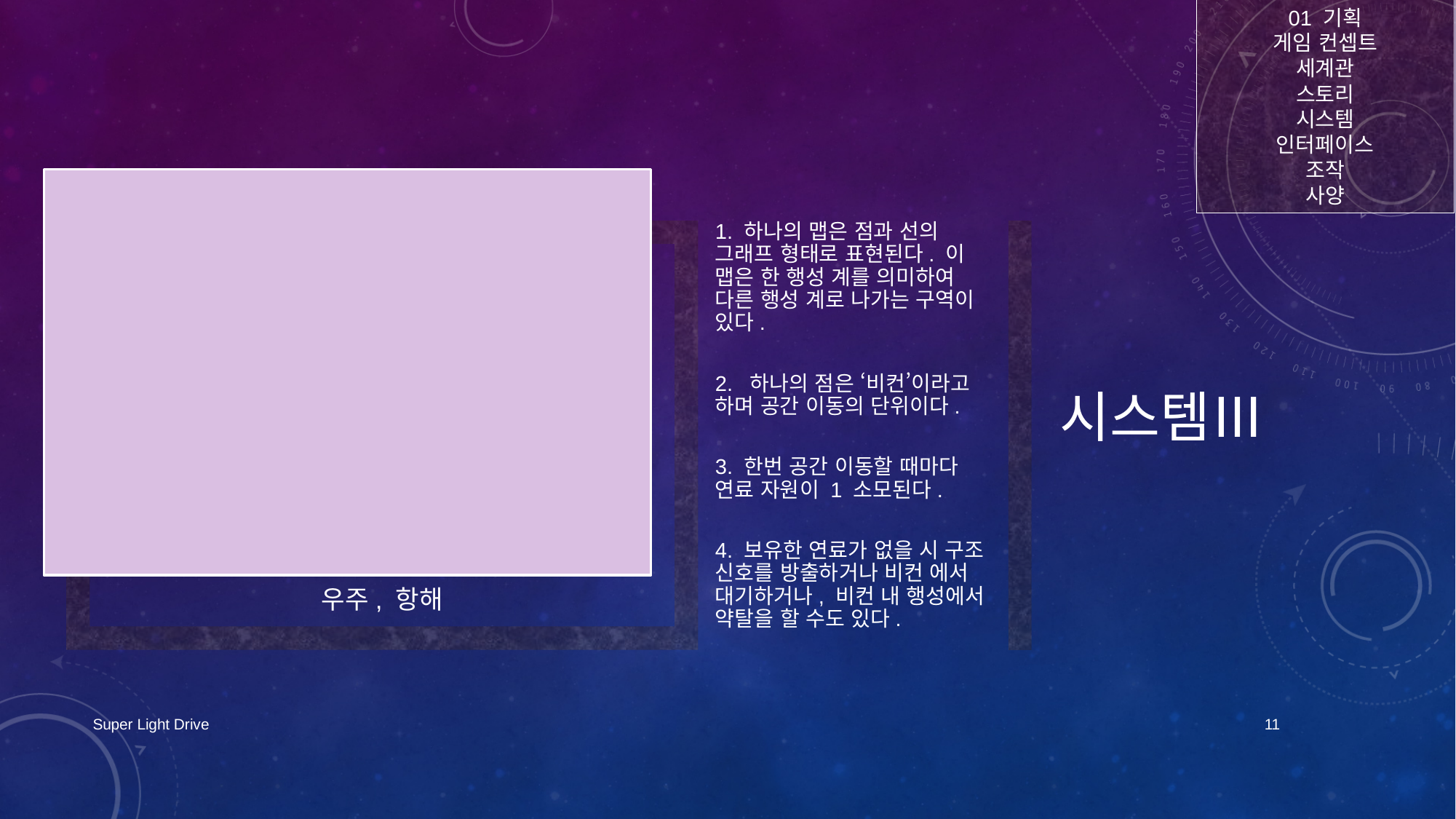

01 기획
게임 컨셉트
세계관
스토리
시스템
인터페이스
조작
사양
# 시스템ⅲ

우주, 항해
1. 하나의 맵은 점과 선의 그래프 형태로 표현된다. 이 맵은 한 행성 계를 의미하여 다른 행성 계로 나가는 구역이 있다.

2.  하나의 점은 ‘비컨’이라고 하며 공간 이동의 단위이다.

3. 한번 공간 이동할 때마다 연료 자원이 1 소모된다.

4. 보유한 연료가 없을 시 구조 신호를 방출하거나 비컨 에서 대기하거나, 비컨 내 행성에서 약탈을 할 수도 있다.
Super Light Drive
11